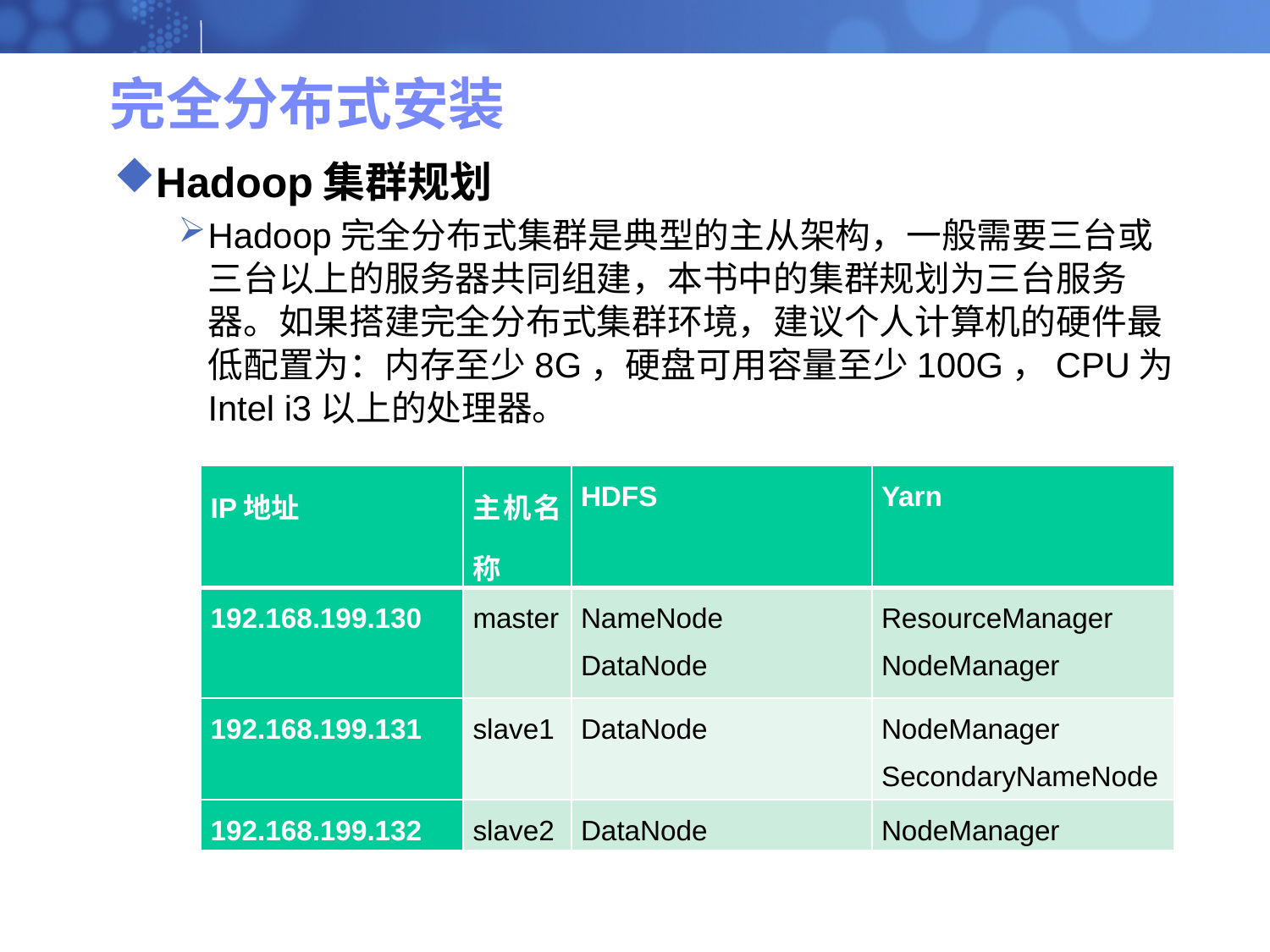

# 完全分布式安装
Hadoop集群规划
Hadoop完全分布式集群是典型的主从架构，一般需要三台或三台以上的服务器共同组建，本书中的集群规划为三台服务器。如果搭建完全分布式集群环境，建议个人计算机的硬件最低配置为：内存至少8G，硬盘可用容量至少100G，CPU为Intel i3以上的处理器。

| IP地址 | 主机名称 | HDFS | Yarn |
| --- | --- | --- | --- |
| 192.168.199.130 | master | NameNode DataNode | ResourceManager NodeManager |
| 192.168.199.131 | slave1 | DataNode | NodeManager SecondaryNameNode |
| 192.168.199.132 | slave2 | DataNode | NodeManager |
28